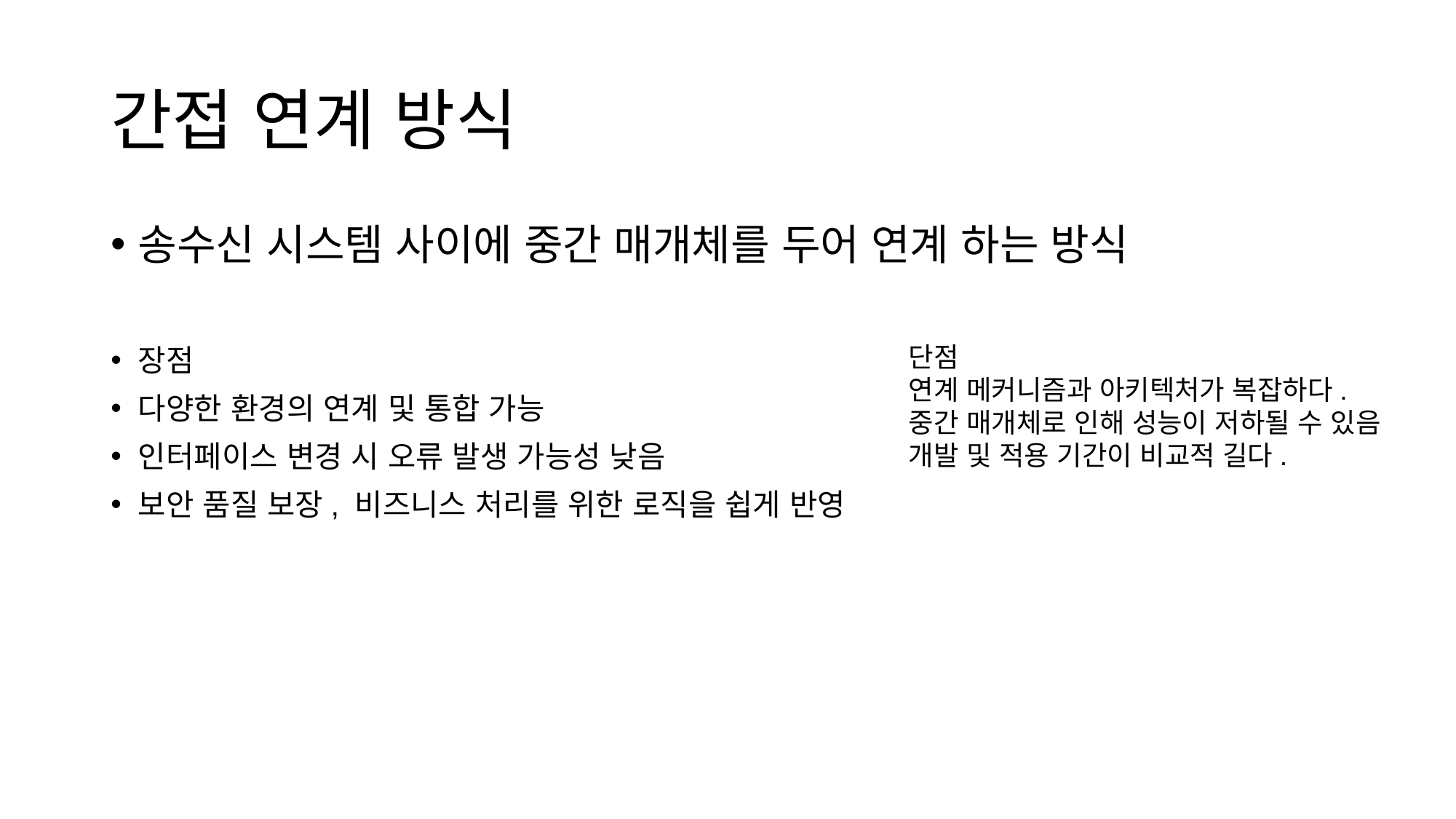

# 간접 연계 방식
송수신 시스템 사이에 중간 매개체를 두어 연계 하는 방식

장점
다양한 환경의 연계 및 통합 가능
인터페이스 변경 시 오류 발생 가능성 낮음
보안 품질 보장, 비즈니스 처리를 위한 로직을 쉽게 반영
단점
연계 메커니즘과 아키텍처가 복잡하다.
중간 매개체로 인해 성능이 저하될 수 있음
개발 및 적용 기간이 비교적 길다.